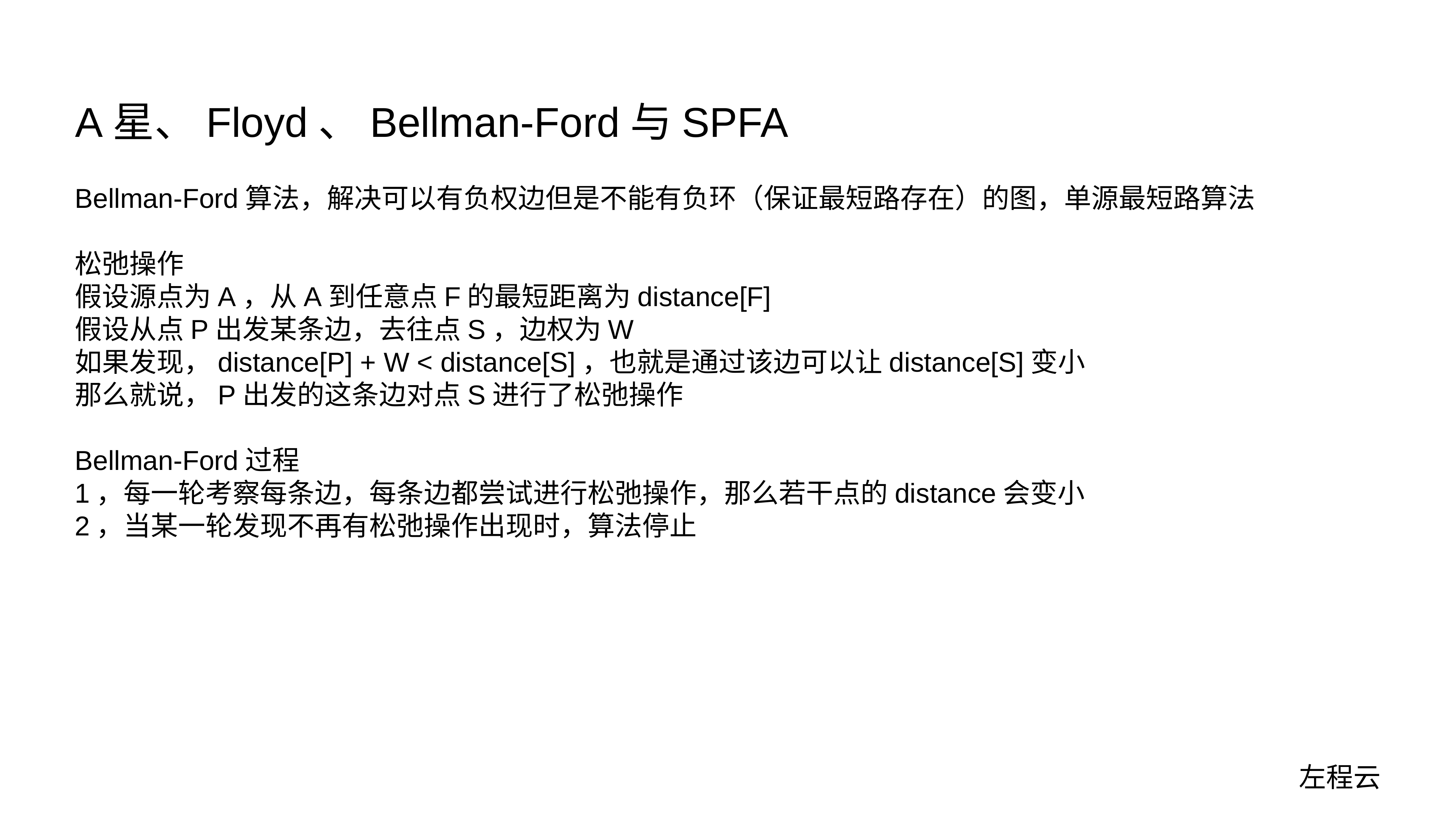

# A星、Floyd、Bellman-Ford与SPFA
Bellman-Ford算法，解决可以有负权边但是不能有负环（保证最短路存在）的图，单源最短路算法

松弛操作
假设源点为A，从A到任意点F的最短距离为distance[F]
假设从点P出发某条边，去往点S，边权为W
如果发现，distance[P] + W < distance[S]，也就是通过该边可以让distance[S]变小
那么就说，P出发的这条边对点S进行了松弛操作

Bellman-Ford过程
1，每一轮考察每条边，每条边都尝试进行松弛操作，那么若干点的distance会变小
2，当某一轮发现不再有松弛操作出现时，算法停止
左程云